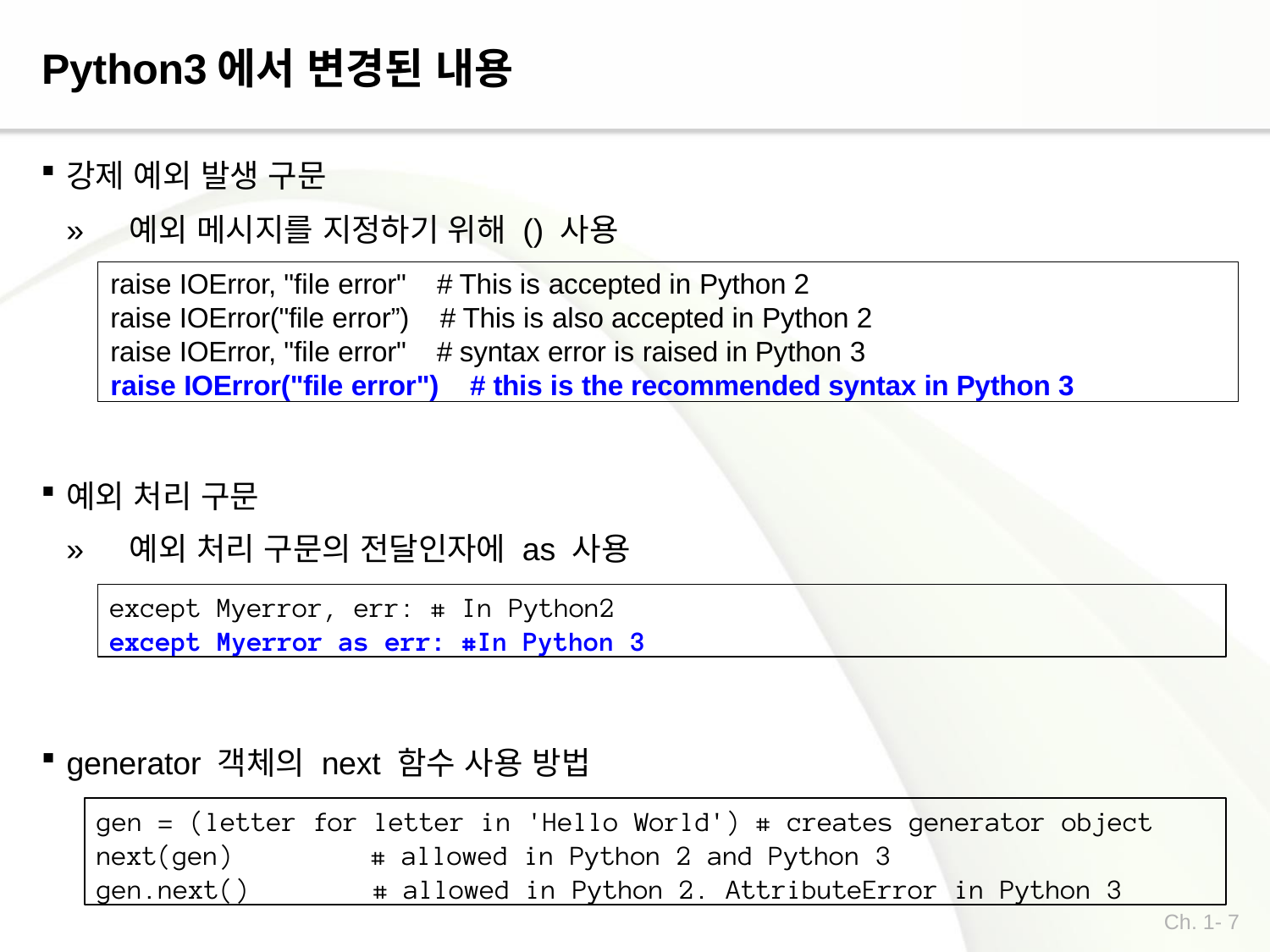

# Python3에서 변경된 내용
강제 예외 발생 구문
»	예외 메시지를 지정하기 위해 () 사용
raise IOError, "file error"    # This is accepted in Python 2
raise IOError("file error”)    # This is also accepted in Python 2
raise IOError, "file error"    # syntax error is raised in Python 3
raise IOError("file error")    # this is the recommended syntax in Python 3
예외 처리 구문
»	예외 처리 구문의 전달인자에 as 사용
except Myerror, err: # In Python2  except Myerror as err: #In Python 3
generator 객체의 next 함수 사용 방법
gen = (letter for letter in 'Hello World') # creates generator object
next(gen)         # allowed in Python 2 and Python 3
gen.next()        # allowed in Python 2. AttributeError in Python 3
Ch. 1- 7